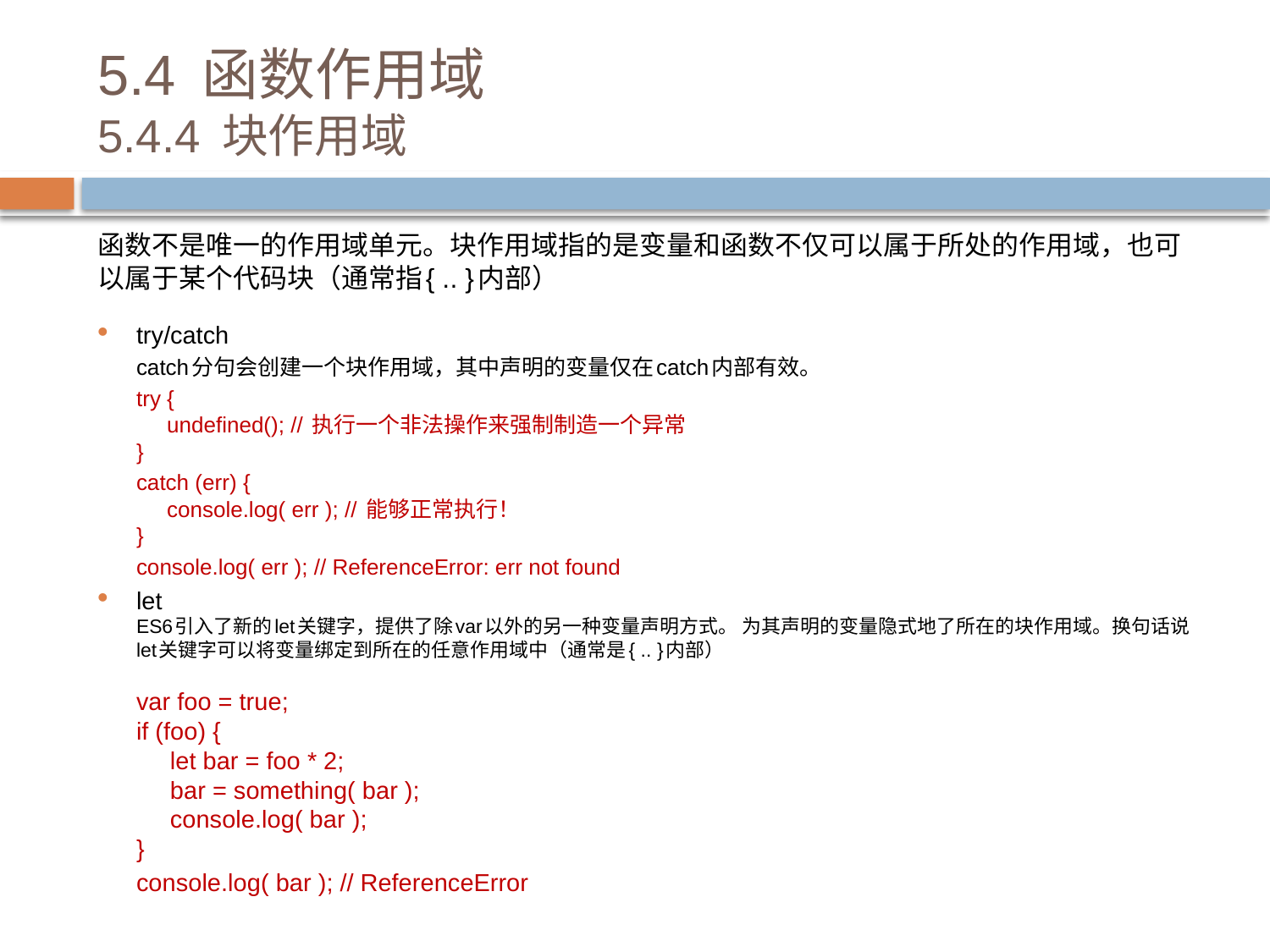

# 5.4 函数作用域 5.4.4 块作用域
函数不是唯一的作用域单元。块作用域指的是变量和函数不仅可以属于所处的作用域，也可以属于某个代码块（通常指{ .. }内部）
try/catch
catch分句会创建一个块作用域，其中声明的变量仅在catch内部有效。
try {
     undefined(); // 执行一个非法操作来强制制造一个异常
}
catch (err) {
     console.log( err ); // 能够正常执行！
}
console.log( err ); // ReferenceError: err not found
let
ES6引入了新的let关键字，提供了除var以外的另一种变量声明方式。 为其声明的变量隐式地了所在的块作用域。换句话说let关键字可以将变量绑定到所在的任意作用域中（通常是{ .. }内部）
var foo = true;
if (foo) {
     let bar = foo * 2;
     bar = something( bar );
     console.log( bar );
}
console.log( bar ); // ReferenceError